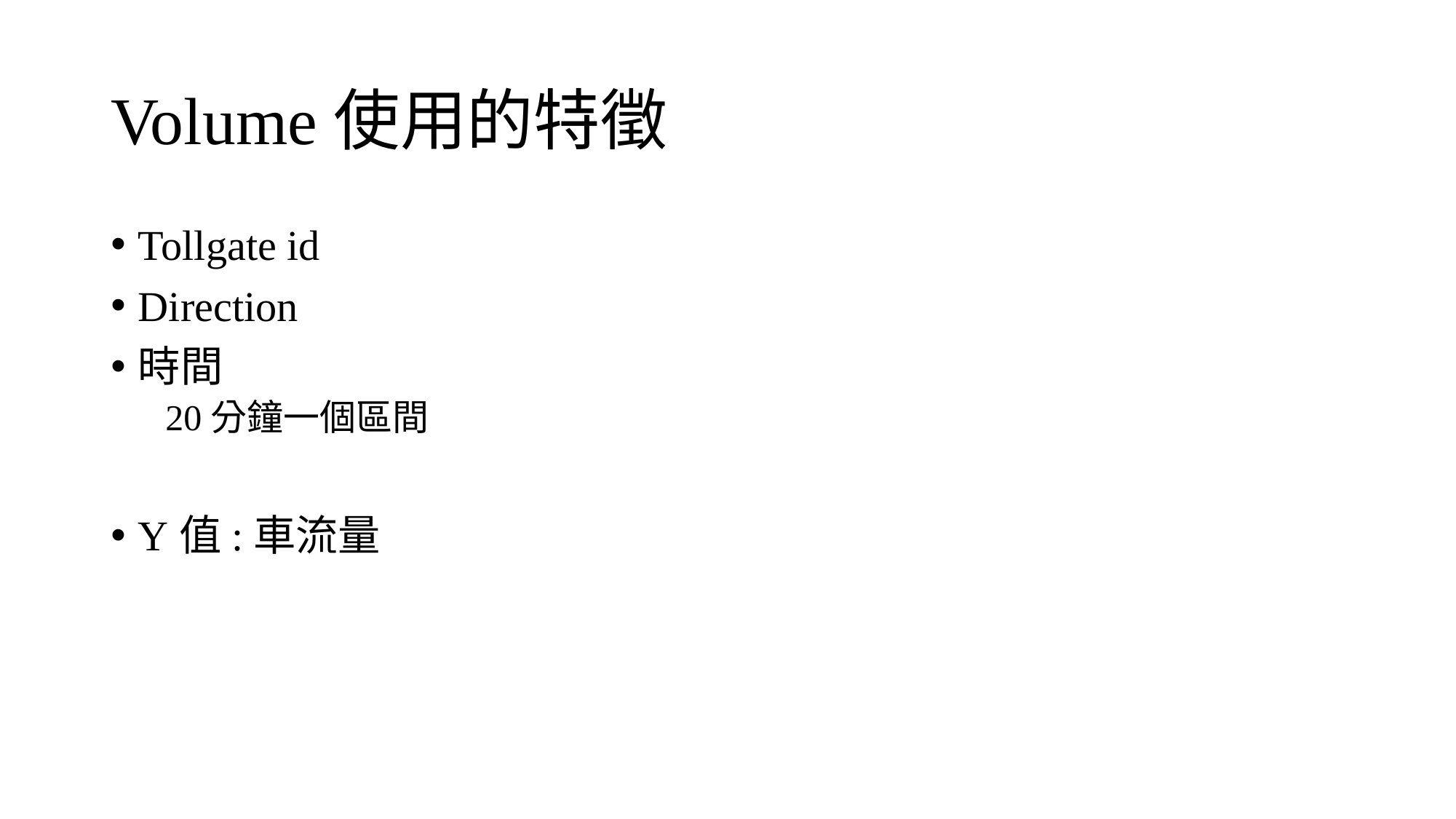

# Volume使用的特徵
Tollgate id
Direction
時間
20分鐘一個區間

Y值:車流量